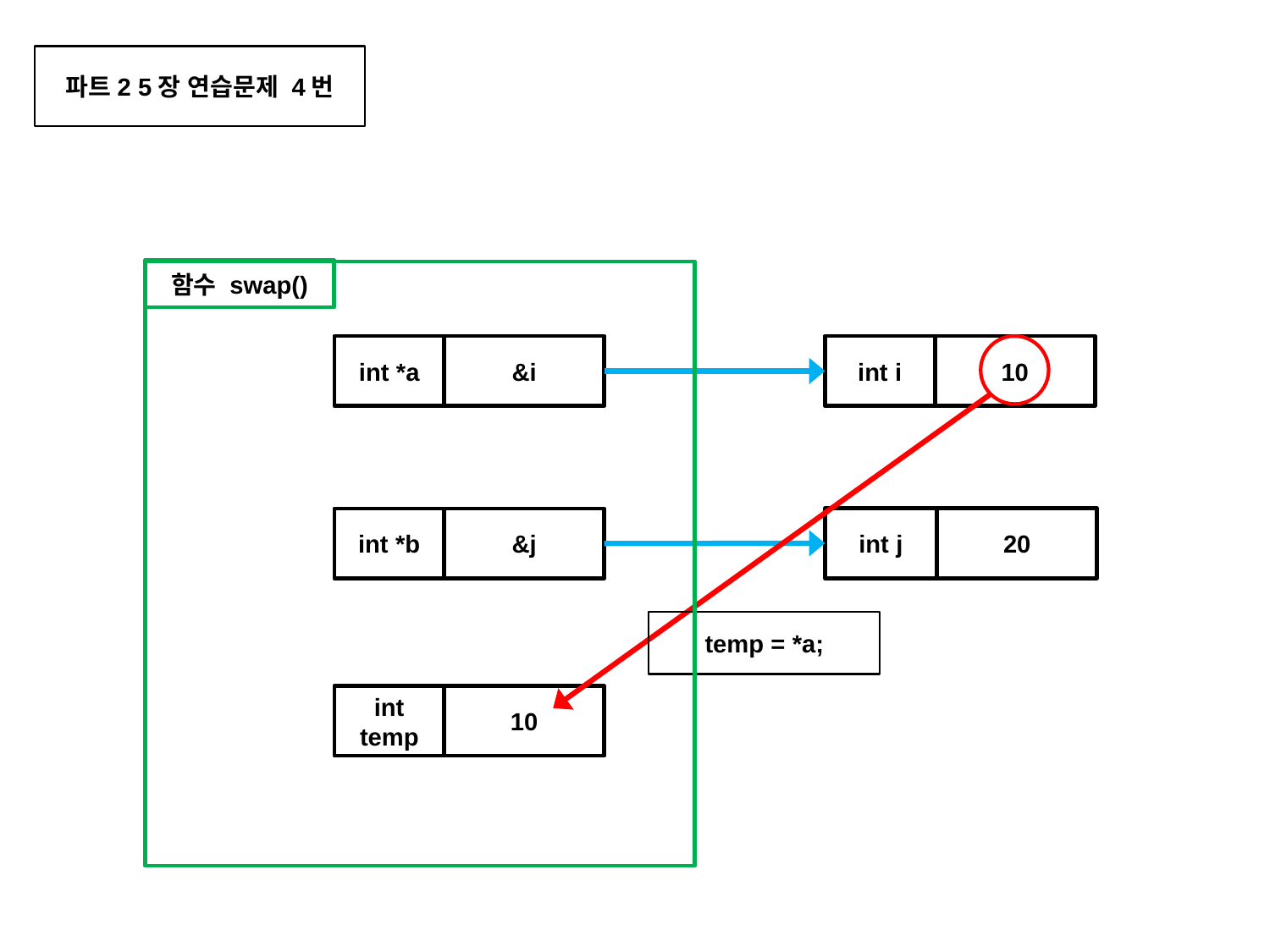

파트2 5장 연습문제 4번
함수 swap()

int *a
&i
int i
10

int j
20
int *b
&j
temp = *a;
int temp
10